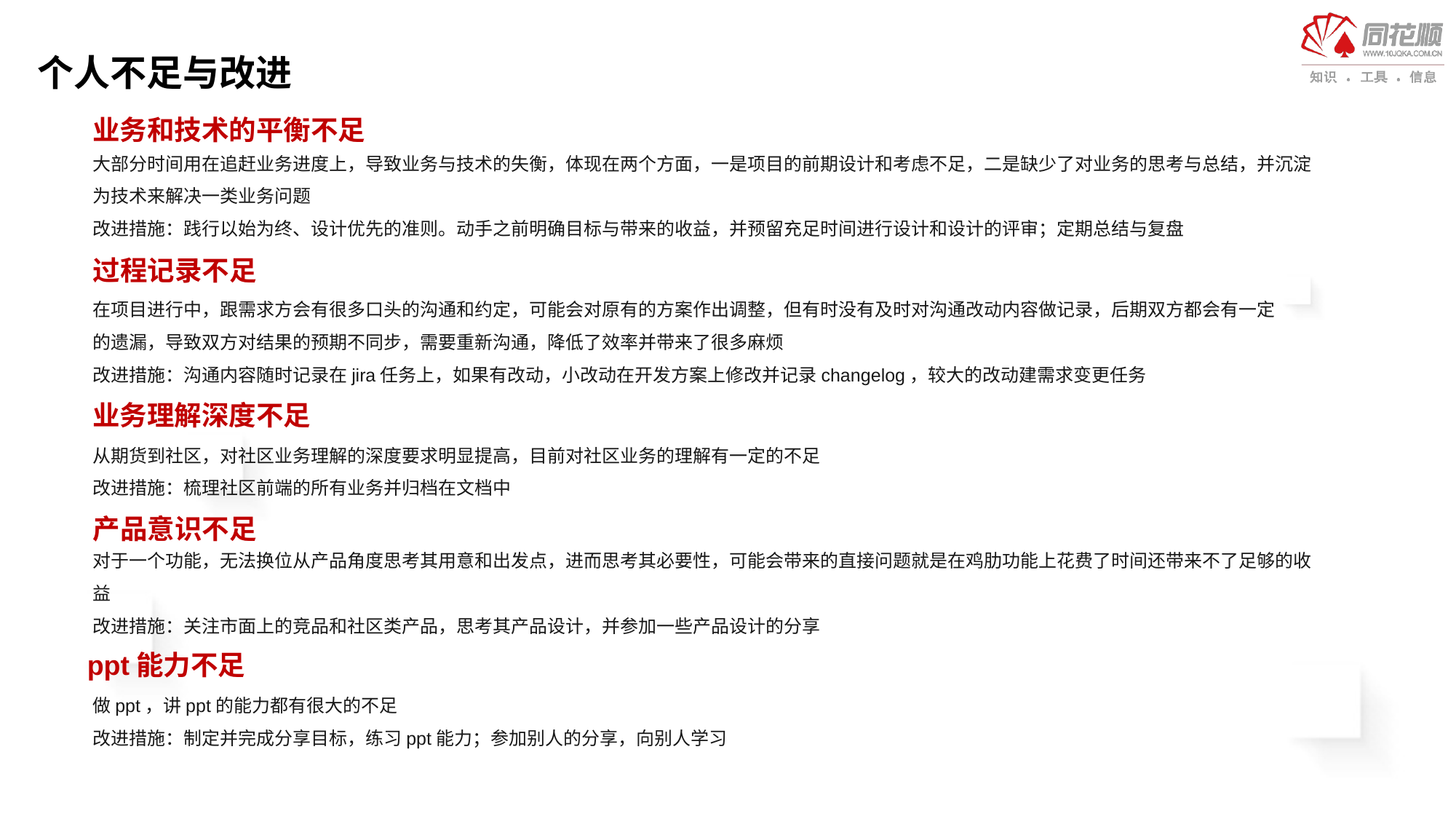

E6636BC20180234D78A0072836F0B3B062B9B207100DDB20A0D98F39B16C2BA34B43BC38C168AB0122592F0838465CEB921921FAF1D0ABC11BBFC26B7F4E1ADA24FB2EADD526949754C728F767A2439F9FD0E9157C626057A81A5197EE01DCA8DD06229F4E3

E6636BC20180234D78A0072836F0BC80E2B9B20A18B0FB70A5D98E39B11D2BE33B48B338916E0B0C22E9220838467CEBA219210AB1D09B411BBFC268761E16D824FA29AD932DD49764B92B476A024CE64A31EE19775BC05E98E8F198783F6C08DEA629946E3
个人不足与改进
业务和技术的平衡不足
大部分时间用在追赶业务进度上，导致业务与技术的失衡，体现在两个方面，一是项目的前期设计和考虑不足，二是缺少了对业务的思考与总结，并沉淀为技术来解决一类业务问题
改进措施：践行以始为终、设计优先的准则。动手之前明确目标与带来的收益，并预留充足时间进行设计和设计的评审；定期总结与复盘
过程记录不足
在项目进行中，跟需求方会有很多口头的沟通和约定，可能会对原有的方案作出调整，但有时没有及时对沟通改动内容做记录，后期双方都会有一定的遗漏，导致双方对结果的预期不同步，需要重新沟通，降低了效率并带来了很多麻烦
改进措施：沟通内容随时记录在jira任务上，如果有改动，小改动在开发方案上修改并记录changelog，较大的改动建需求变更任务
业务理解深度不足
从期货到社区，对社区业务理解的深度要求明显提高，目前对社区业务的理解有一定的不足
改进措施：梳理社区前端的所有业务并归档在文档中
产品意识不足
对于一个功能，无法换位从产品角度思考其用意和出发点，进而思考其必要性，可能会带来的直接问题就是在鸡肋功能上花费了时间还带来不了足够的收益
改进措施：关注市面上的竞品和社区类产品，思考其产品设计，并参加一些产品设计的分享
ppt能力不足
做ppt，讲ppt的能力都有很大的不足
改进措施：制定并完成分享目标，练习ppt能力；参加别人的分享，向别人学习